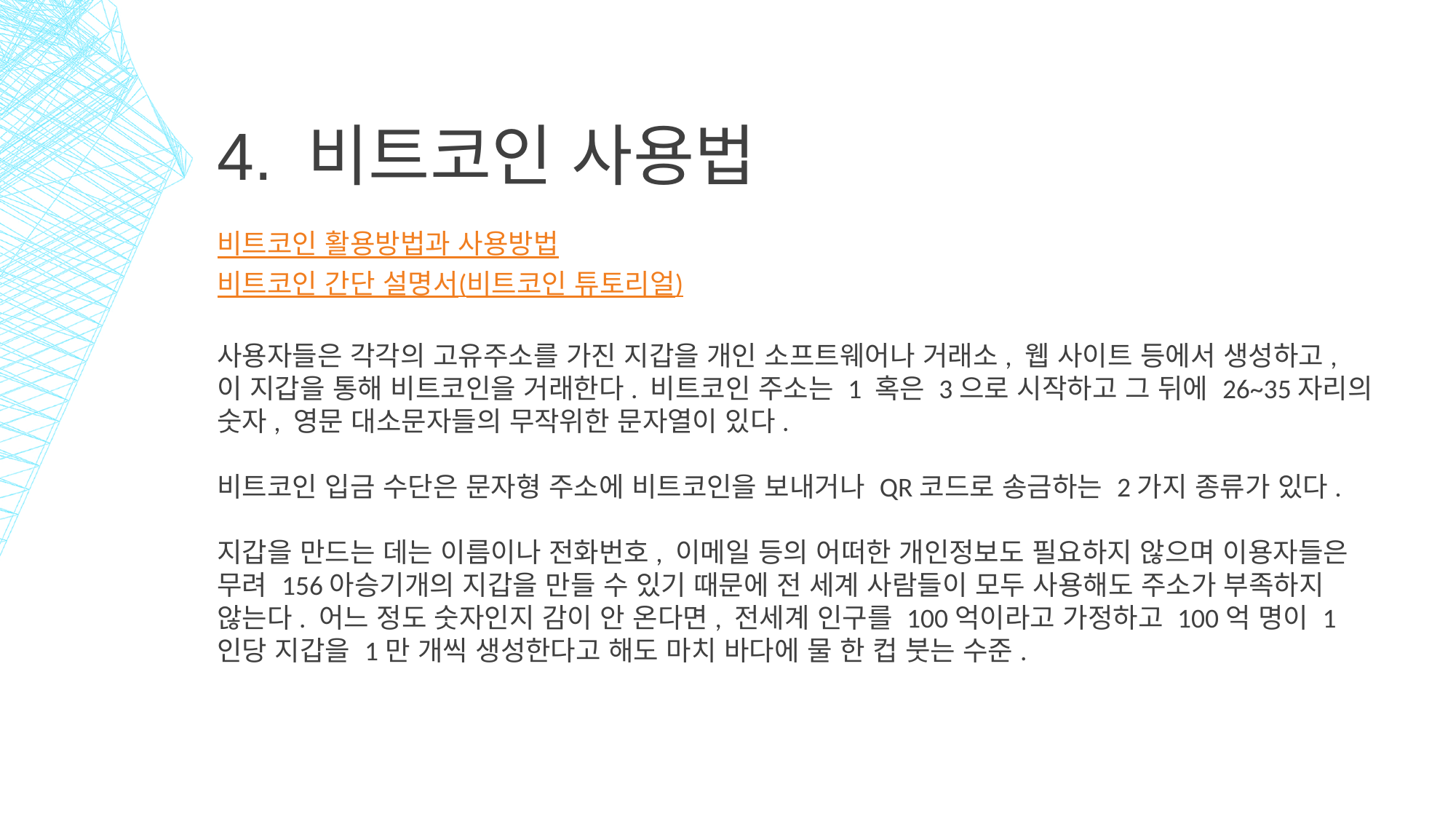

4. 비트코인 사용법

비트코인 활용방법과 사용방법
비트코인 간단 설명서(비트코인 튜토리얼)

사용자들은 각각의 고유주소를 가진 지갑을 개인 소프트웨어나 거래소, 웹 사이트 등에서 생성하고, 이 지갑을 통해 비트코인을 거래한다. 비트코인 주소는 1 혹은 3으로 시작하고 그 뒤에 26~35자리의 숫자, 영문 대소문자들의 무작위한 문자열이 있다.

비트코인 입금 수단은 문자형 주소에 비트코인을 보내거나 QR코드로 송금하는 2가지 종류가 있다.

지갑을 만드는 데는 이름이나 전화번호, 이메일 등의 어떠한 개인정보도 필요하지 않으며 이용자들은 무려 156아승기개의 지갑을 만들 수 있기 때문에 전 세계 사람들이 모두 사용해도 주소가 부족하지 않는다. 어느 정도 숫자인지 감이 안 온다면, 전세계 인구를 100억이라고 가정하고 100억 명이 1인당 지갑을 1만 개씩 생성한다고 해도 마치 바다에 물 한 컵 붓는 수준.